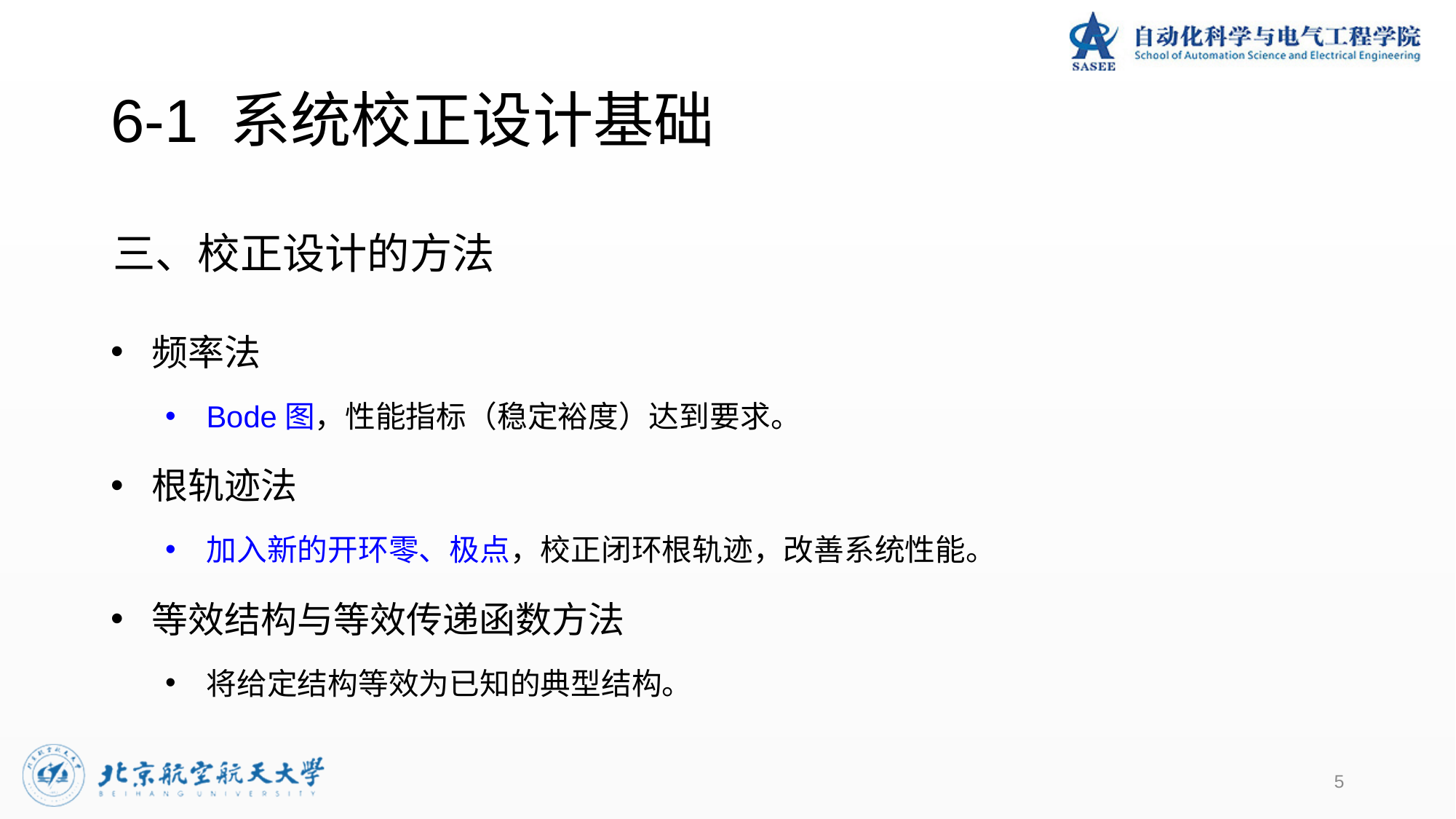

# 6-1 系统校正设计基础
三、校正设计的方法
频率法
Bode图，性能指标（稳定裕度）达到要求。
根轨迹法
加入新的开环零、极点，校正闭环根轨迹，改善系统性能。
等效结构与等效传递函数方法
将给定结构等效为已知的典型结构。

5